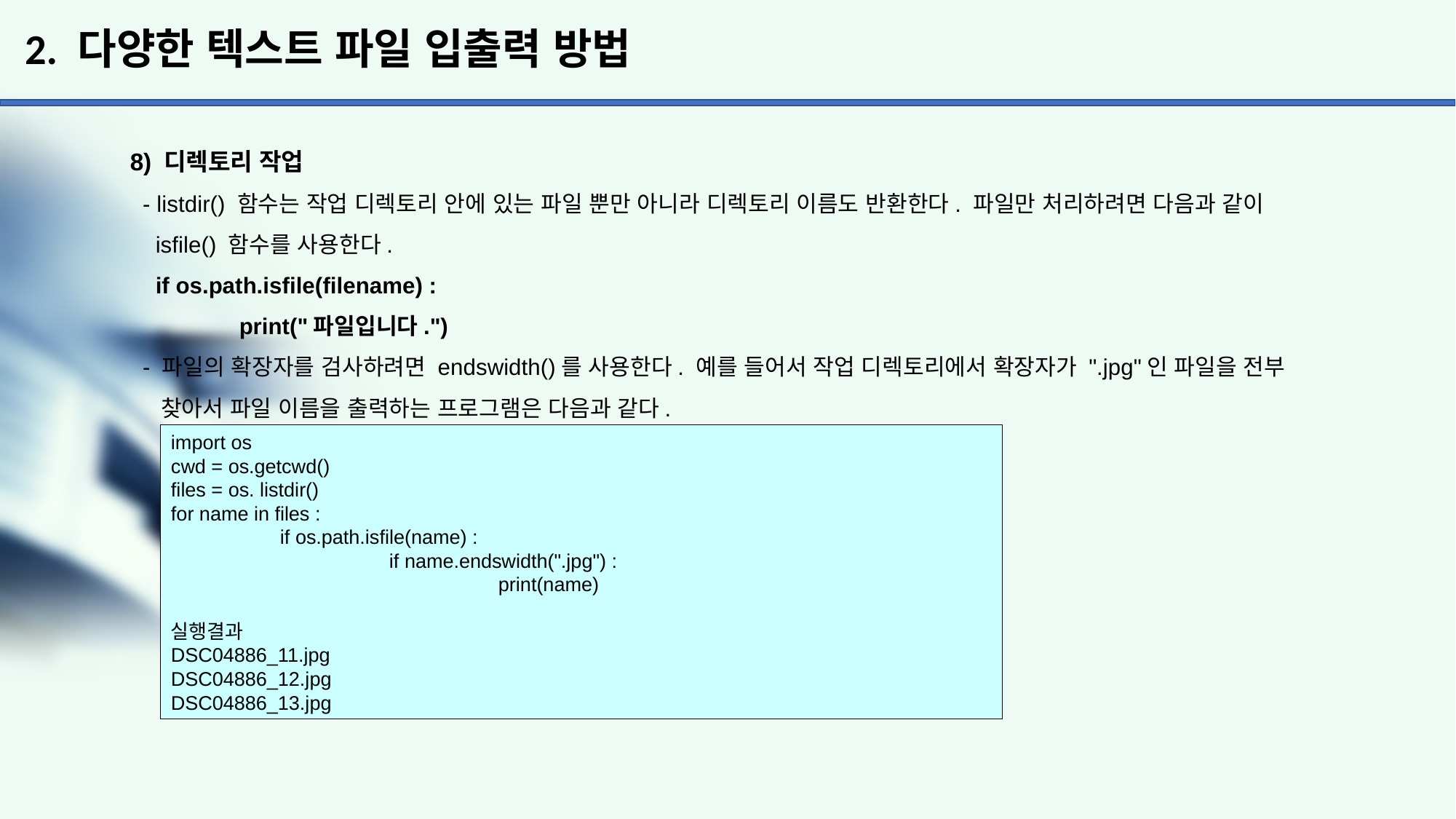

# 2. 다양한 텍스트 파일 입출력 방법
8) 디렉토리 작업
  - listdir() 함수는 작업 디렉토리 안에 있는 파일 뿐만 아니라 디렉토리 이름도 반환한다. 파일만 처리하려면 다음과 같이
    isfile() 함수를 사용한다.
    if os.path.isfile(filename) :
	print("파일입니다.")
  - 파일의 확장자를 검사하려면 endswidth()를 사용한다. 예를 들어서 작업 디렉토리에서 확장자가 ".jpg"인 파일을 전부
    찾아서 파일 이름을 출력하는 프로그램은 다음과 같다.

import os
cwd = os.getcwd()
files = os. listdir()
for name in files :
	if os.path.isfile(name) :
		if name.endswidth(".jpg") :
			print(name)

실행결과
DSC04886_11.jpg
DSC04886_12.jpg
DSC04886_13.jpg